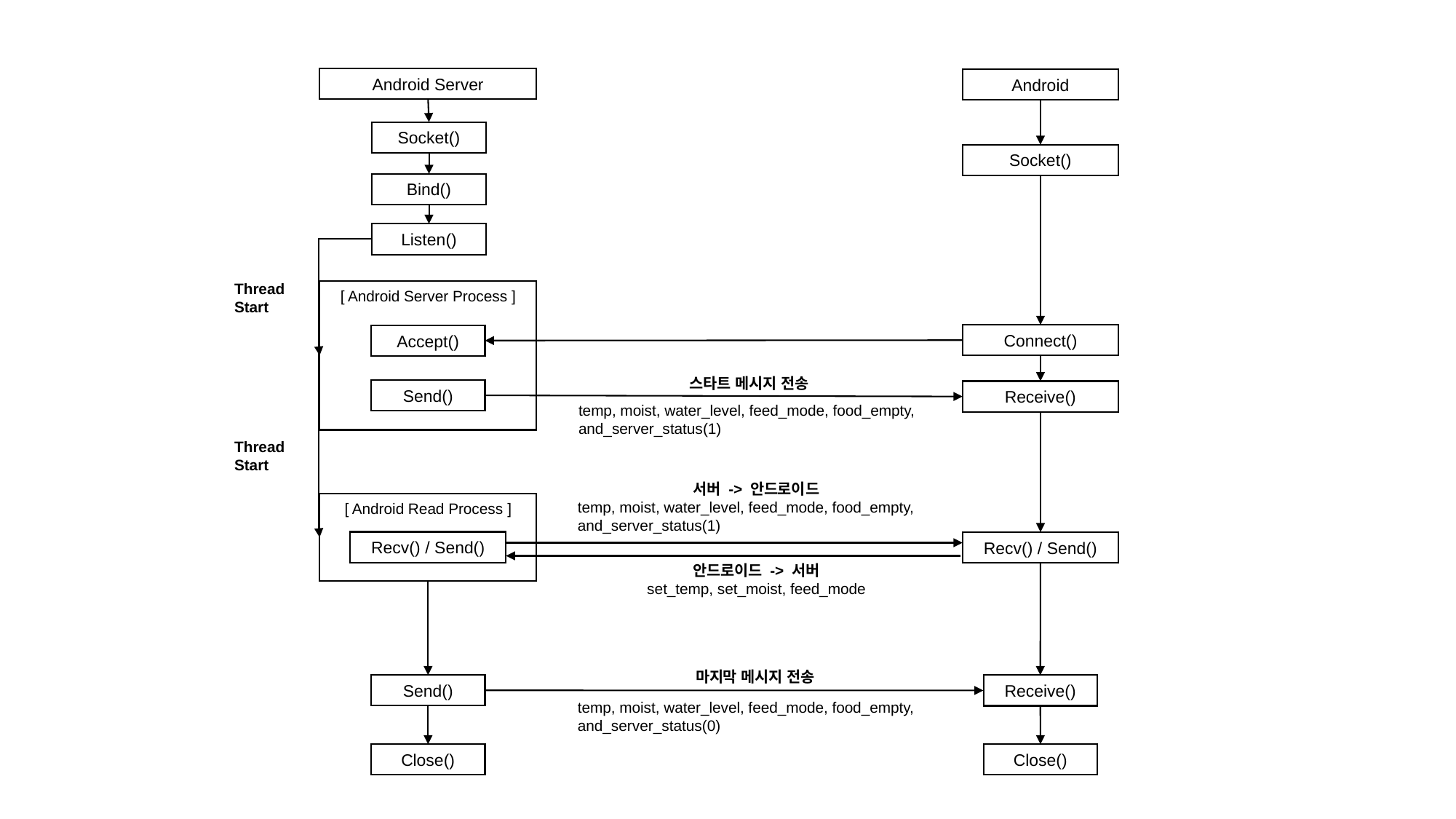

Android Server
Android
Socket()
Socket()
Bind()
Listen()
Thread
Start
[ Android Server Process ]

Accept()
Send()
Connect()
스타트 메시지 전송
Receive()
temp, moist, water_level, feed_mode, food_empty, and_server_status(1)
Thread
Start
서버 -> 안드로이드
temp, moist, water_level, feed_mode, food_empty,
and_server_status(1)
[ Android Read Process ]

Recv() / Send()
Recv() / Send()
안드로이드 -> 서버
set_temp, set_moist, feed_mode
마지막 메시지 전송
Send()
Receive()
temp, moist, water_level, feed_mode, food_empty, and_server_status(0)
Close()
Close()